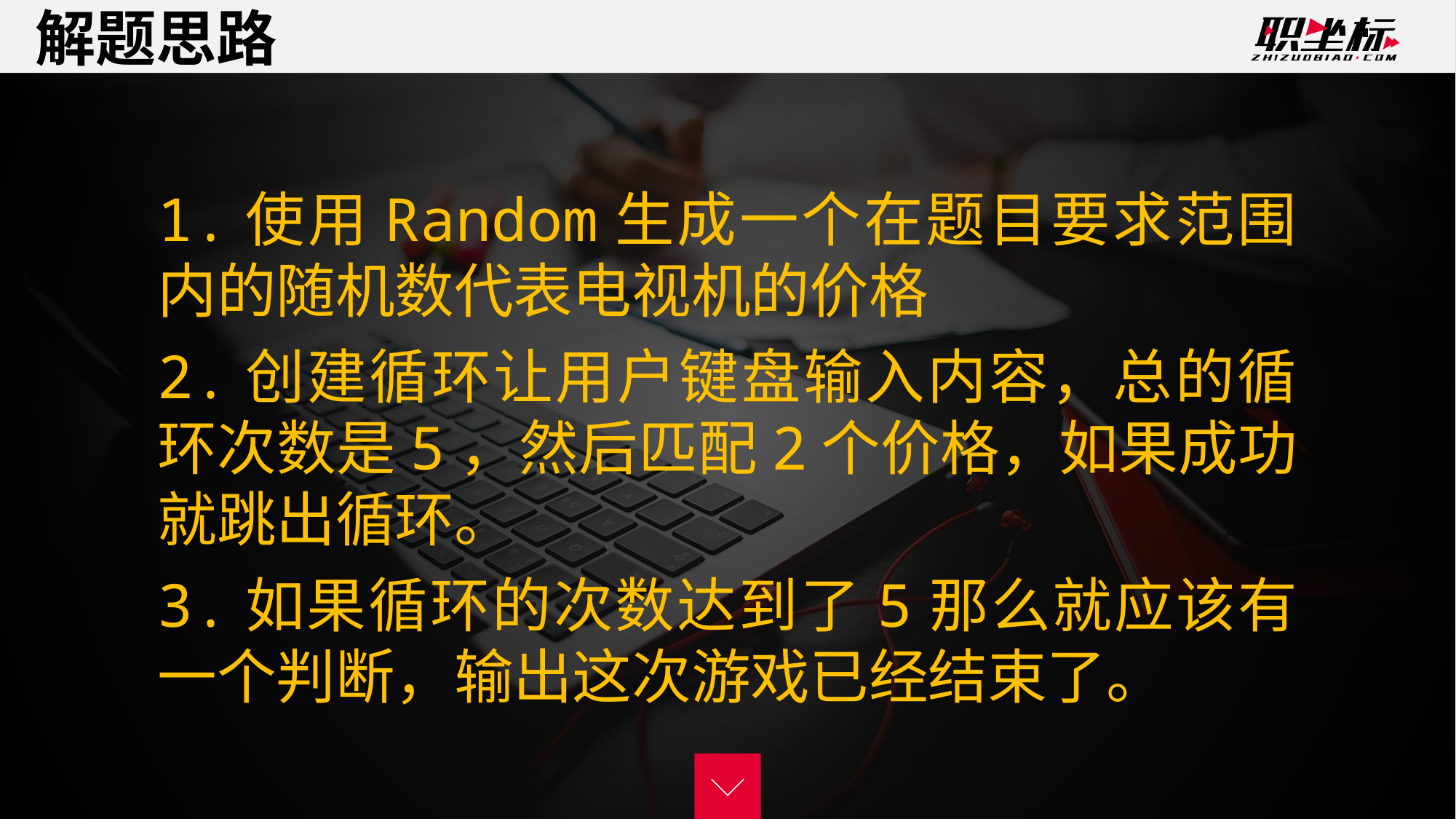

解题思路

1.使用Random生成一个在题目要求范围内的随机数代表电视机的价格
2.创建循环让用户键盘输入内容，总的循环次数是5，然后匹配2个价格，如果成功就跳出循环。
3.如果循环的次数达到了5那么就应该有一个判断，输出这次游戏已经结束了。